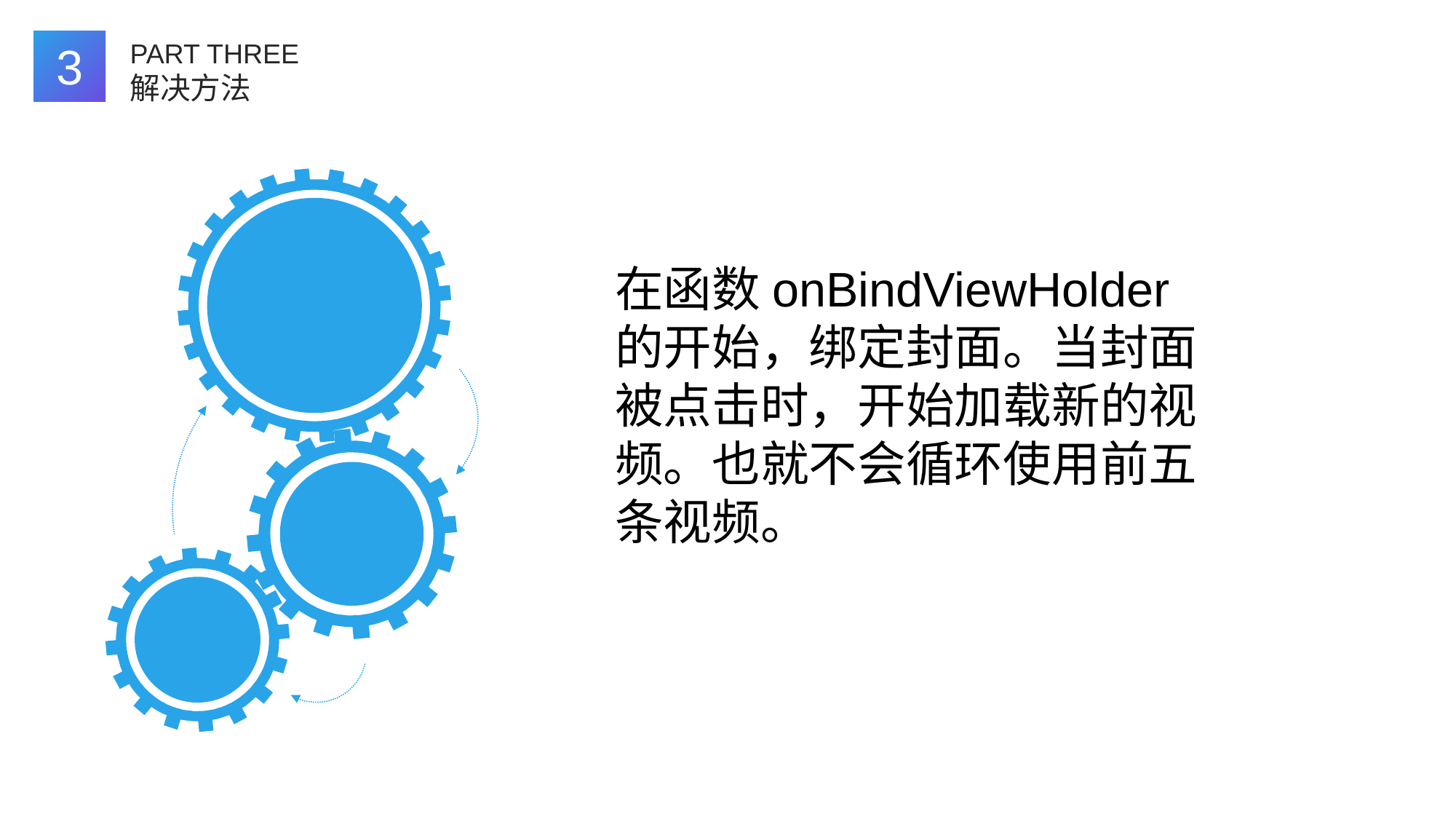

3
PART THREE
解决方法
在函数onBindViewHolder的开始，绑定封面。当封面被点击时，开始加载新的视频。也就不会循环使用前五条视频。